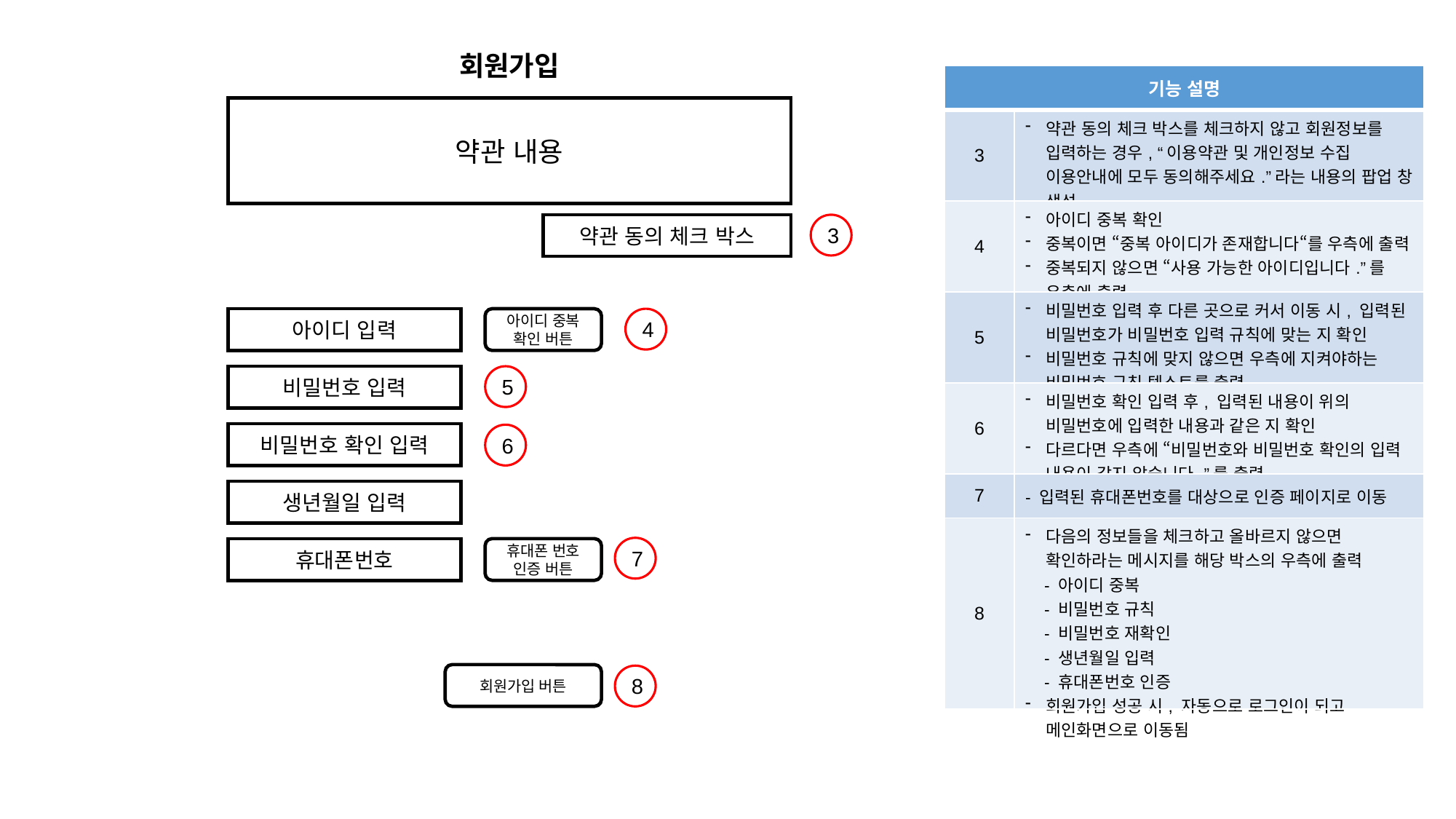

회원가입
| 기능 설명 |  |
| --- | --- |
| 3 | 약관 동의 체크 박스를 체크하지 않고 회원정보를 입력하는 경우, “이용약관 및 개인정보 수집 이용안내에 모두 동의해주세요.”라는 내용의 팝업 창 생성 |
| 4 | 아이디 중복 확인 중복이면 “중복 아이디가 존재합니다“를 우측에 출력 중복되지 않으면 “사용 가능한 아이디입니다.”를 우측에 출력 |
| 5 | 비밀번호 입력 후 다른 곳으로 커서 이동 시, 입력된 비밀번호가 비밀번호 입력 규칙에 맞는 지 확인 비밀번호 규칙에 맞지 않으면 우측에 지켜야하는 비밀번호 규칙 텍스트를 출력 |
| 6 | 비밀번호 확인 입력 후, 입력된 내용이 위의 비밀번호에 입력한 내용과 같은 지 확인 다르다면 우측에 “비밀번호와 비밀번호 확인의 입력 내용이 같지 않습니다.”를 출력 |
| 7 | - 입력된 휴대폰번호를 대상으로 인증 페이지로 이동 |
| 8 | 다음의 정보들을 체크하고 올바르지 않으면 확인하라는 메시지를 해당 박스의 우측에 출력 - 아이디 중복 - 비밀번호 규칙 - 비밀번호 재확인 - 생년월일 입력 - 휴대폰번호 인증 회원가입 성공 시, 자동으로 로그인이 되고 메인화면으로 이동됨 |
약관 내용
약관 동의 체크 박스
3
아이디 입력
아이디 중복 확인 버튼
4
비밀번호 입력
5
비밀번호 확인 입력
6
생년월일 입력
7
휴대폰 번호 인증 버튼
휴대폰번호
회원가입 버튼
8